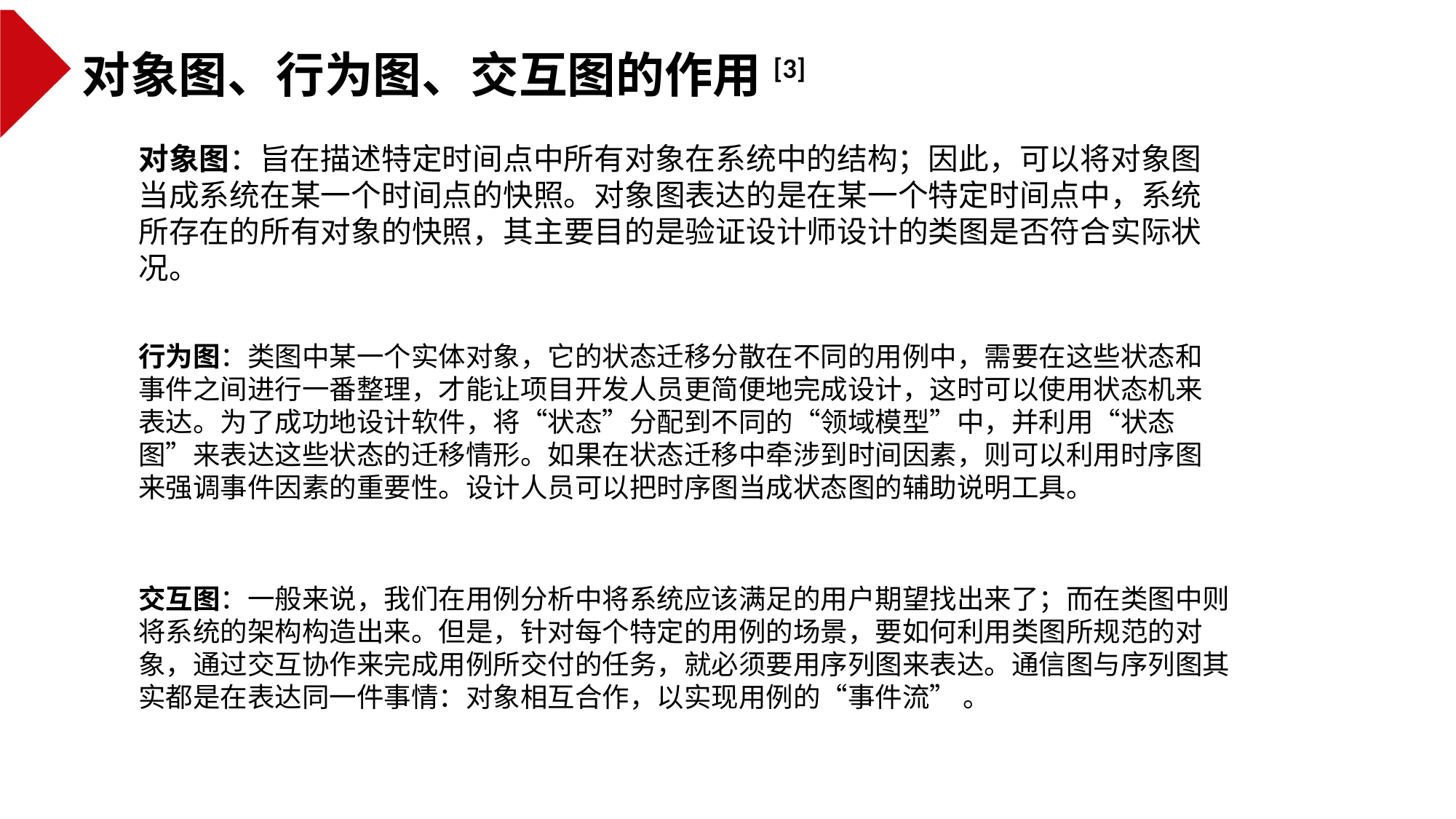

对象图、行为图、交互图的作用[3]
对象图：旨在描述特定时间点中所有对象在系统中的结构；因此，可以将对象图当成系统在某一个时间点的快照。对象图表达的是在某一个特定时间点中，系统所存在的所有对象的快照，其主要目的是验证设计师设计的类图是否符合实际状况。

行为图：类图中某一个实体对象，它的状态迁移分散在不同的用例中，需要在这些状态和事件之间进行一番整理，才能让项目开发人员更简便地完成设计，这时可以使用状态机来表达。为了成功地设计软件，将“状态”分配到不同的“领域模型”中，并利用“状态图”来表达这些状态的迁移情形。如果在状态迁移中牵涉到时间因素，则可以利用时序图来强调事件因素的重要性。设计人员可以把时序图当成状态图的辅助说明工具。

交互图：一般来说，我们在用例分析中将系统应该满足的用户期望找出来了；而在类图中则将系统的架构构造出来。但是，针对每个特定的用例的场景，要如何利用类图所规范的对象，通过交互协作来完成用例所交付的任务，就必须要用序列图来表达。通信图与序列图其实都是在表达同一件事情：对象相互合作，以实现用例的“事件流” 。